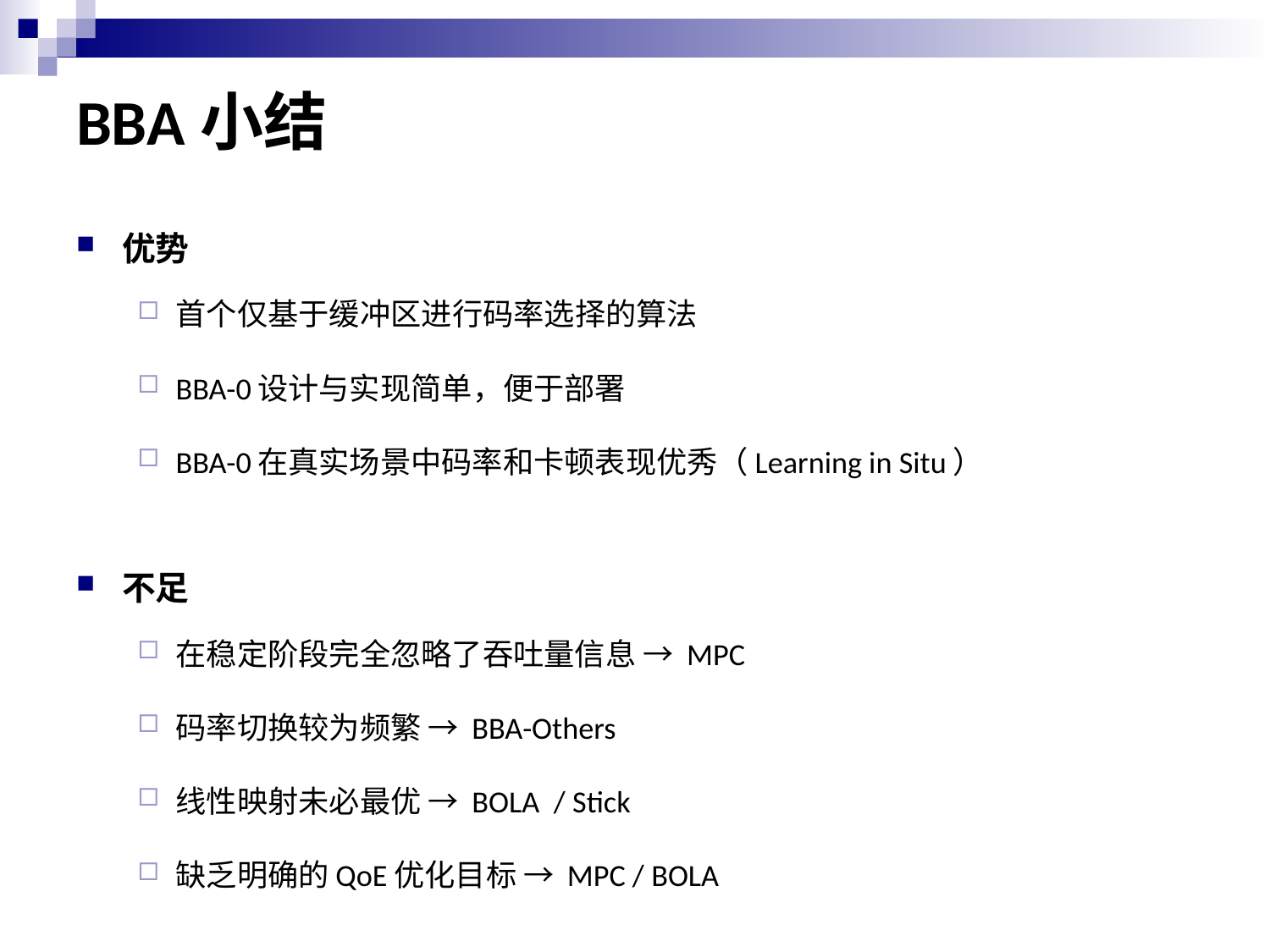

# BBA小结
优势
首个仅基于缓冲区进行码率选择的算法
BBA-0设计与实现简单，便于部署
BBA-0在真实场景中码率和卡顿表现优秀（Learning in Situ）

不足
在稳定阶段完全忽略了吞吐量信息 → MPC
码率切换较为频繁 → BBA-Others
线性映射未必最优 → BOLA  / Stick
缺乏明确的QoE优化目标 → MPC / BOLA

21